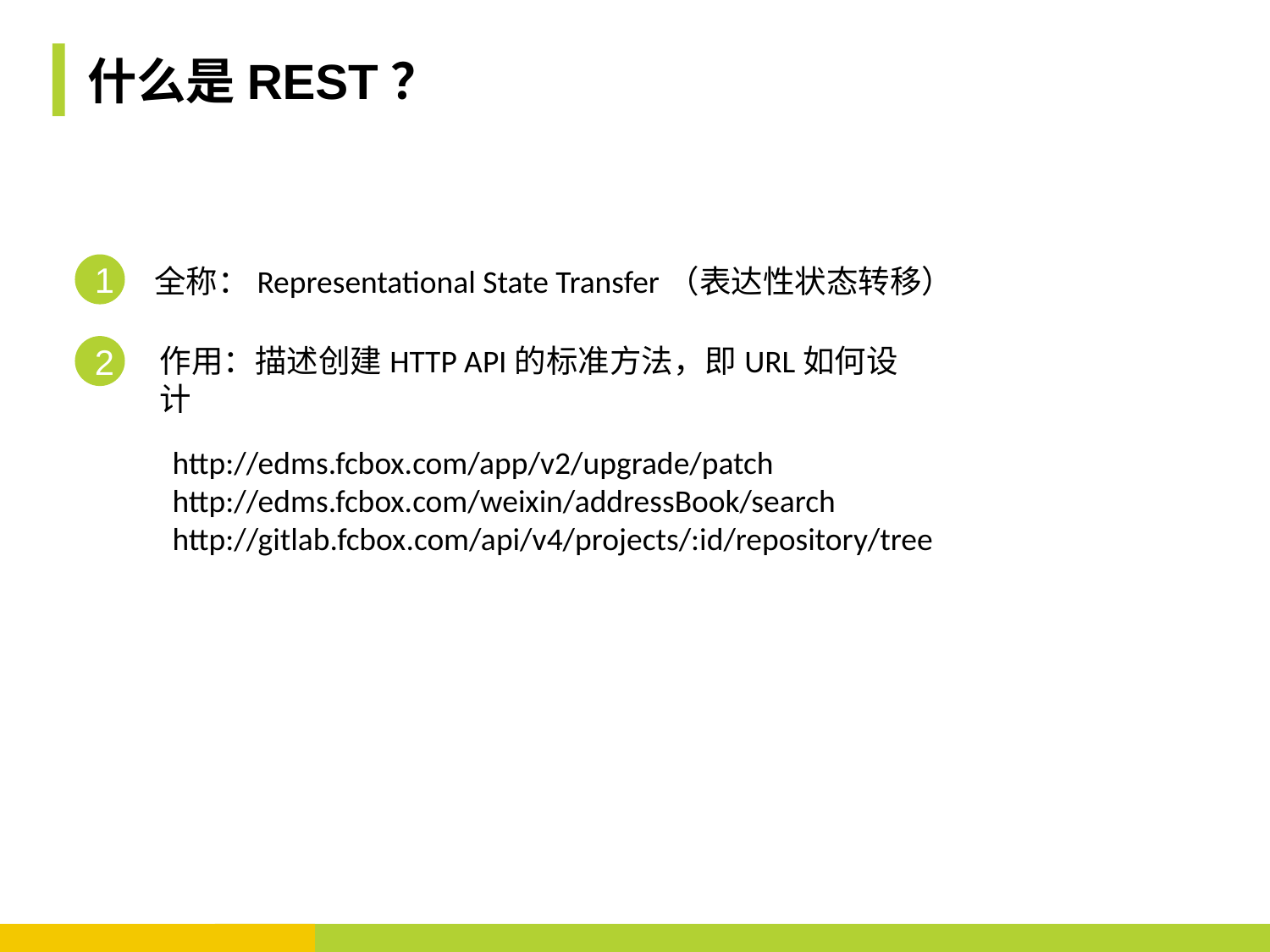

什么是REST？
1
全称：Representational State Transfer（表达性状态转移）
作用：描述创建HTTP API的标准方法，即URL如何设计
2
http://edms.fcbox.com/app/v2/upgrade/patch
http://edms.fcbox.com/weixin/addressBook/search
http://gitlab.fcbox.com/api/v4/projects/:id/repository/tree